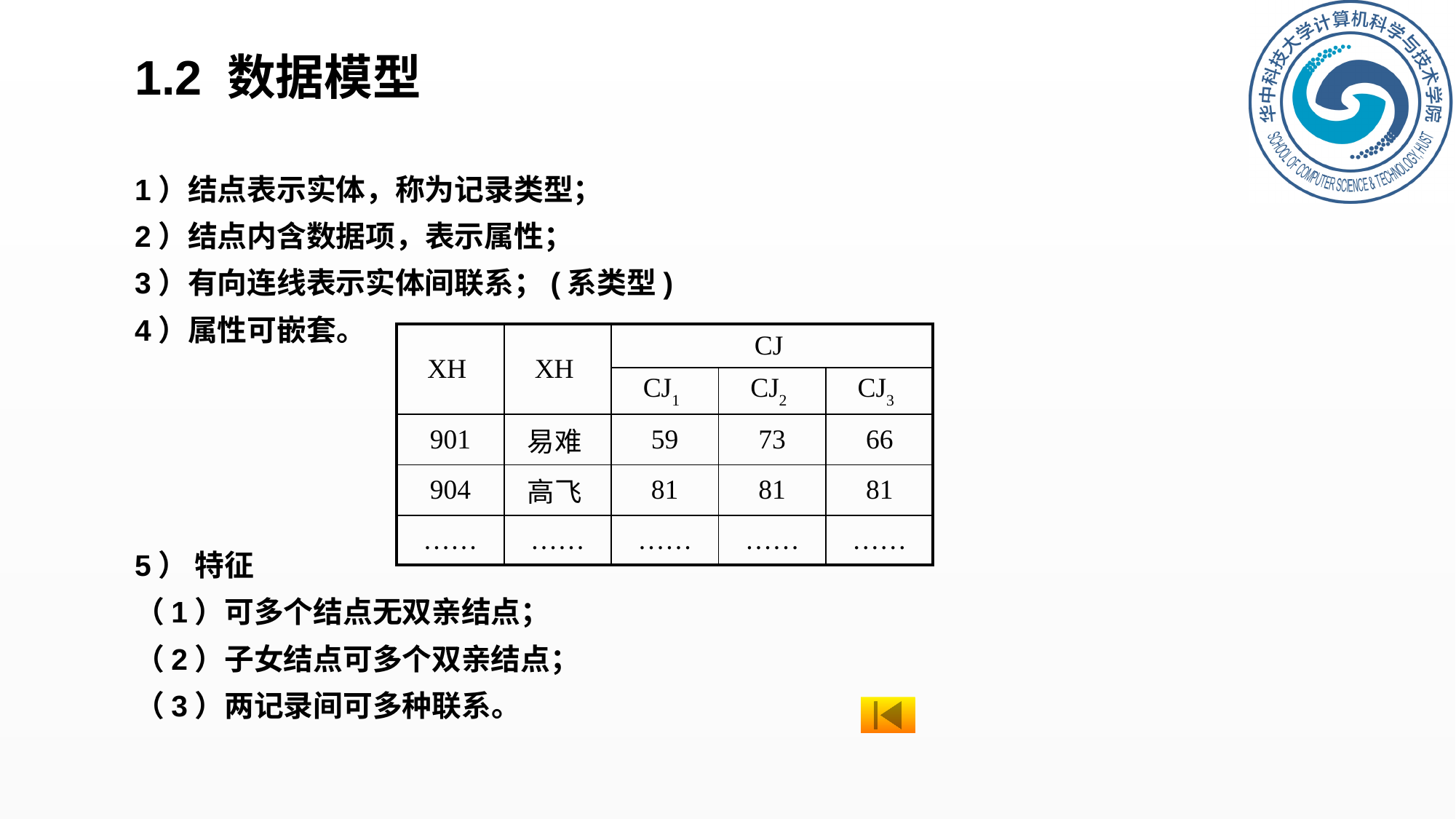

# 1.2 数据模型
1）结点表示实体，称为记录类型；
2）结点内含数据项，表示属性；
3）有向连线表示实体间联系；(系类型)
4）属性可嵌套。

5） 特征
（1）可多个结点无双亲结点；
（2）子女结点可多个双亲结点；
（3）两记录间可多种联系。

| XH | XH | CJ |  |  |
| --- | --- | --- | --- | --- |
|  |  | CJ1 | CJ2 | CJ3 |
| 901 | 易难 | 59 | 73 | 66 |
| 904 | 高飞 | 81 | 81 | 81 |
| …… | …… | …… | …… | …… |